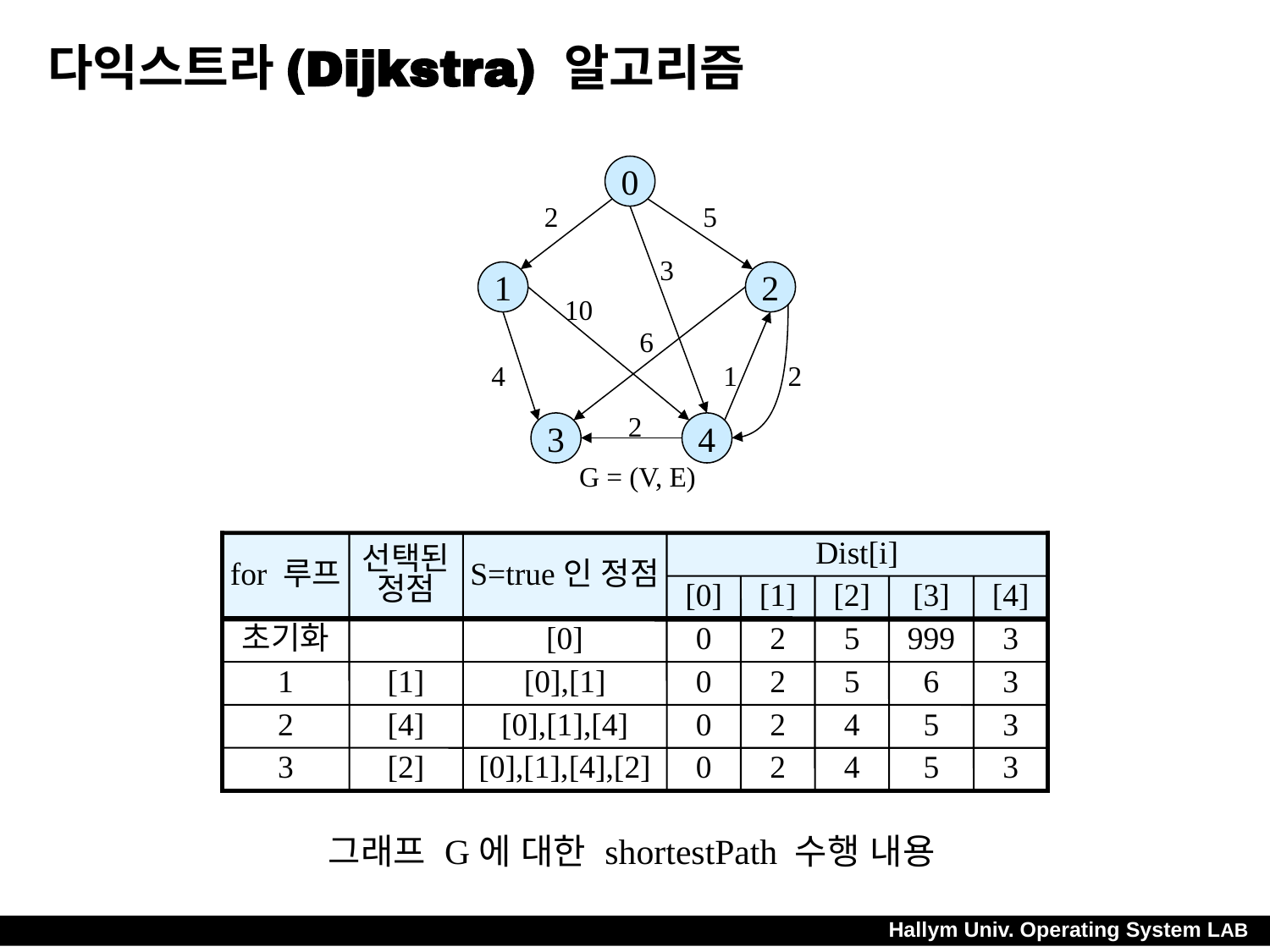

# 다익스트라(Dijkstra) 알고리즘
0
2
5
3
1
2
10
6
4
1
2
2
3
4
G = (V, E)
for 루프

선택된정점

S=true인 정점

Dist[i]

[0]

[1]

[2]

[3]

[4]

초기화

[0]
0
2
5
999
3
1

[1]
[0],[1]
0
2
5
6
3
2

[4]
[0],[1],[4]
0
2
4
5
3
3

[2]
[0],[1],[4],[2]
0
2
4
5
3

그래프 G에 대한 shortestPath 수행 내용